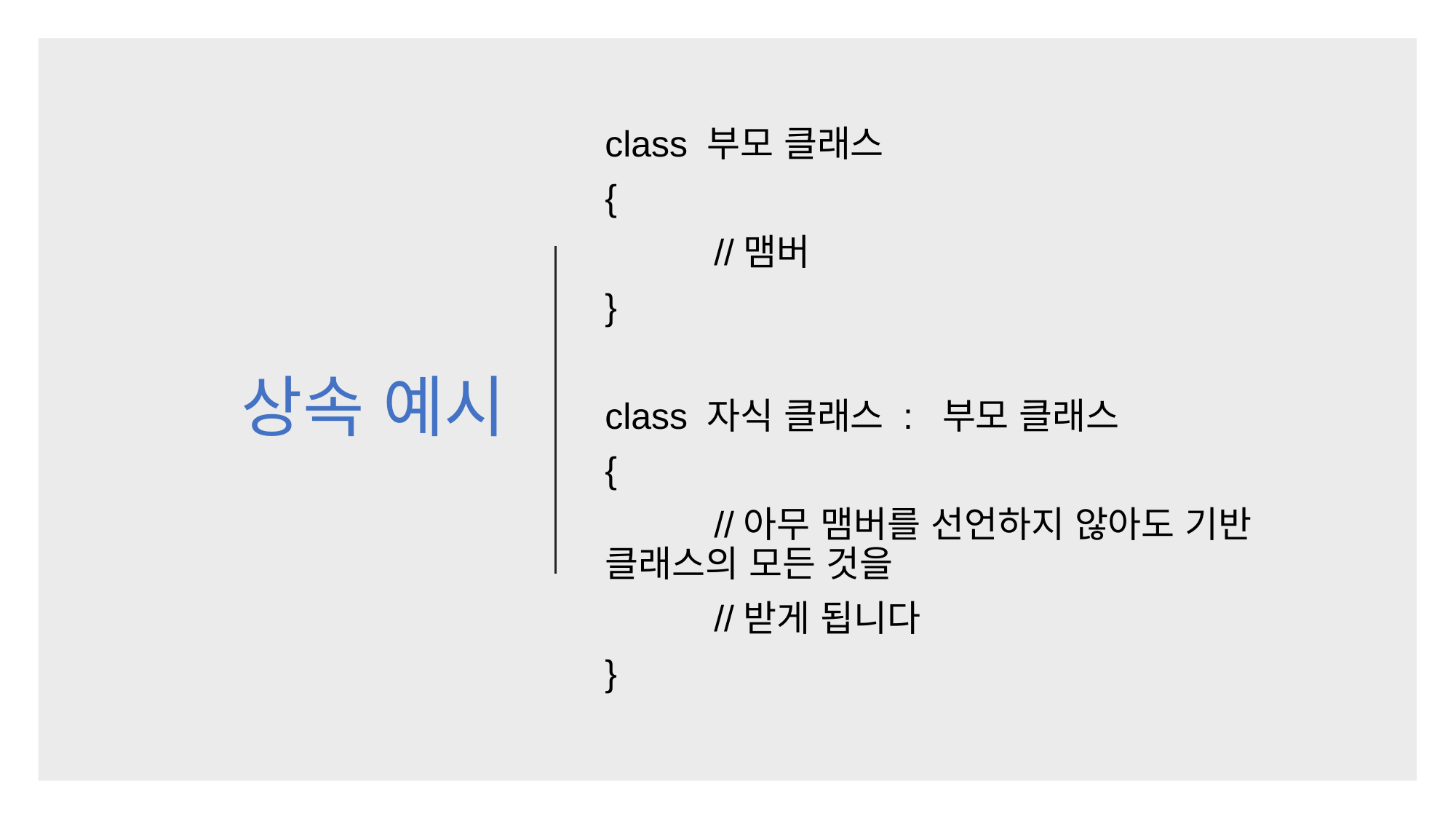

# 상속 예시
class 부모 클래스
{
	//맴버
}

class 자식 클래스 :  부모 클래스
{
	//아무 맴버를 선언하지 않아도 기반 클래스의 모든 것을
	//받게 됩니다
}